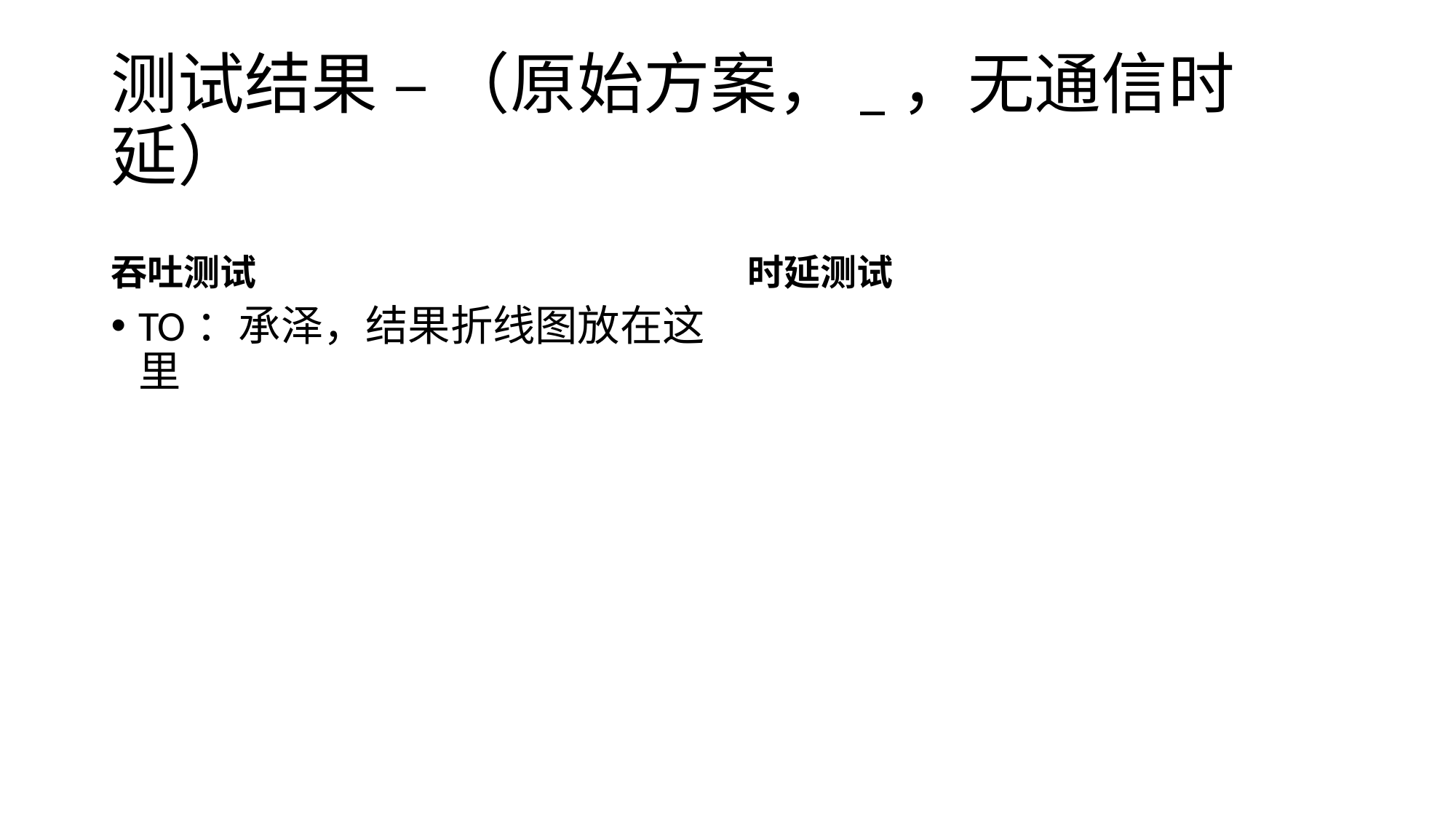

# 测试结果 – （原始方案，_，无通信时延）
吞吐测试
时延测试
TO：承泽，结果折线图放在这里